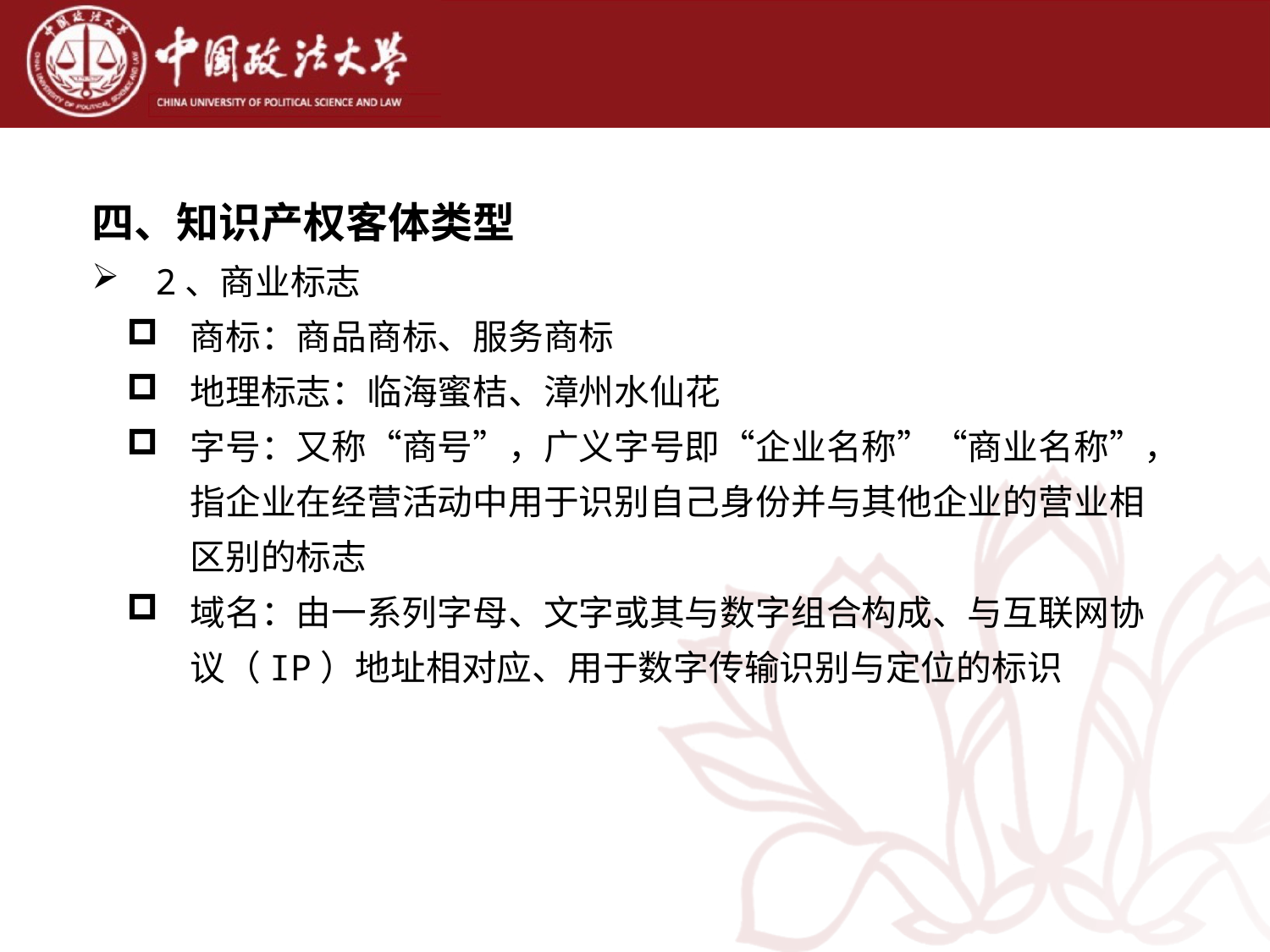

四、知识产权客体类型
2、商业标志
商标：商品商标、服务商标
地理标志：临海蜜桔、漳州水仙花
字号：又称“商号”，广义字号即“企业名称”“商业名称”，指企业在经营活动中用于识别自己身份并与其他企业的营业相区别的标志
域名：由一系列字母、文字或其与数字组合构成、与互联网协议（IP）地址相对应、用于数字传输识别与定位的标识